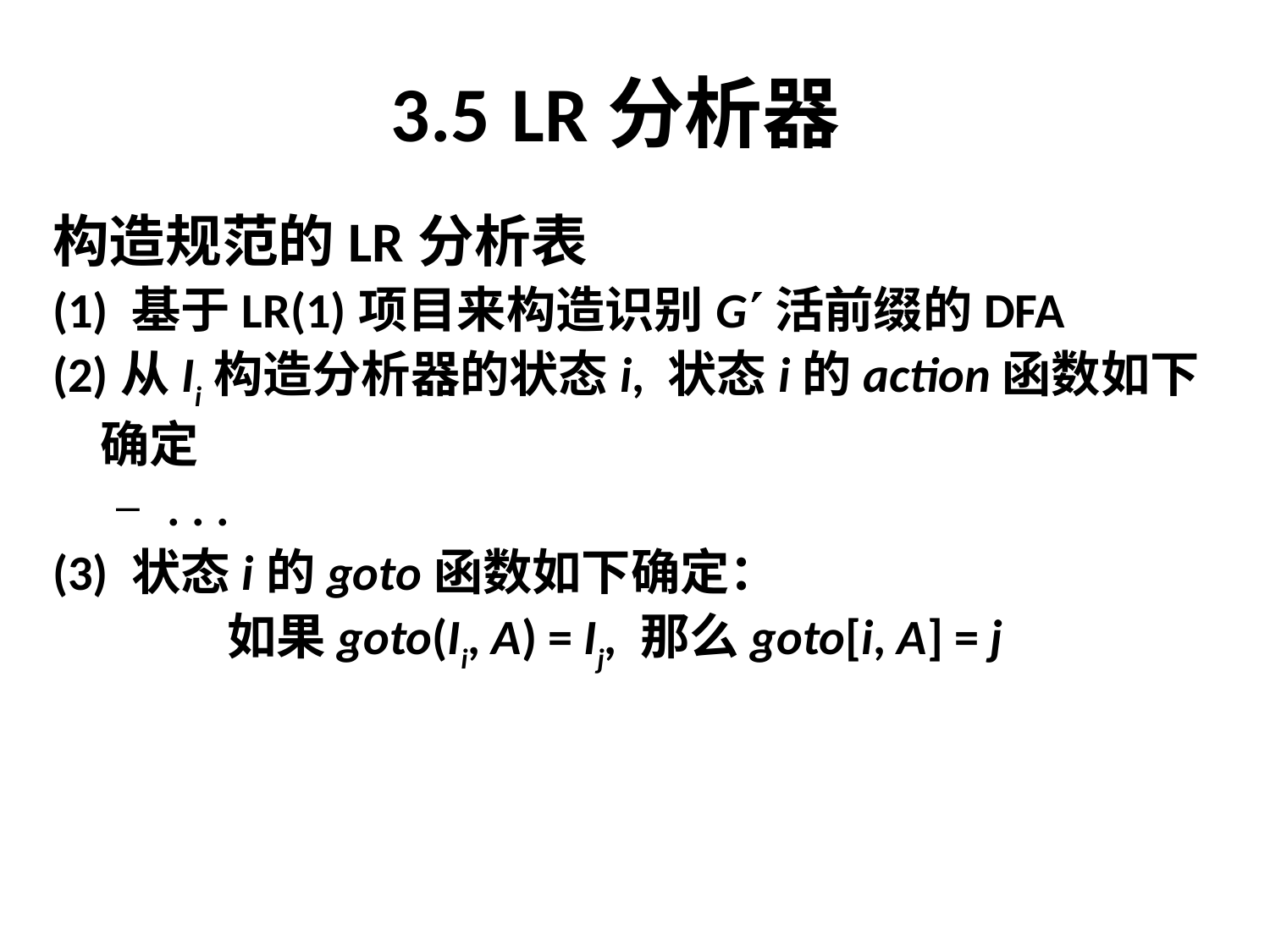

# 3.5 LR分析器
构造规范的LR分析表
(1) 基于LR(1)项目来构造识别G′活前缀的DFA
(2)从Ii构造分析器的状态i, 状态i的action函数如下确定
 . . .
(3) 状态i的goto函数如下确定：
		如果goto(Ii, A) = Ij, 那么goto[i, A] = j